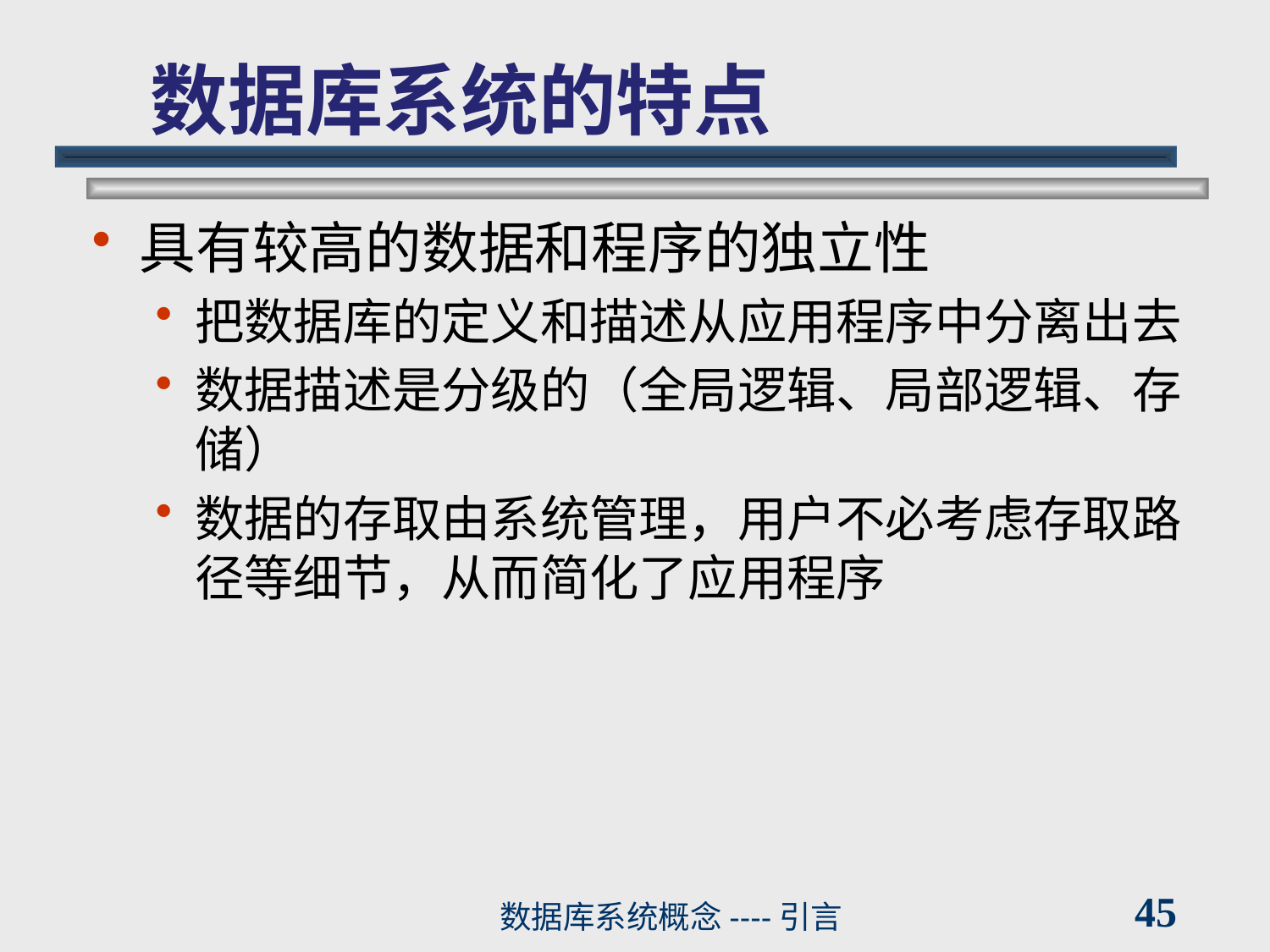

# 数据库系统的特点
具有较高的数据和程序的独立性
把数据库的定义和描述从应用程序中分离出去
数据描述是分级的（全局逻辑、局部逻辑、存储）
数据的存取由系统管理，用户不必考虑存取路径等细节，从而简化了应用程序
45
数据库系统概念----引言